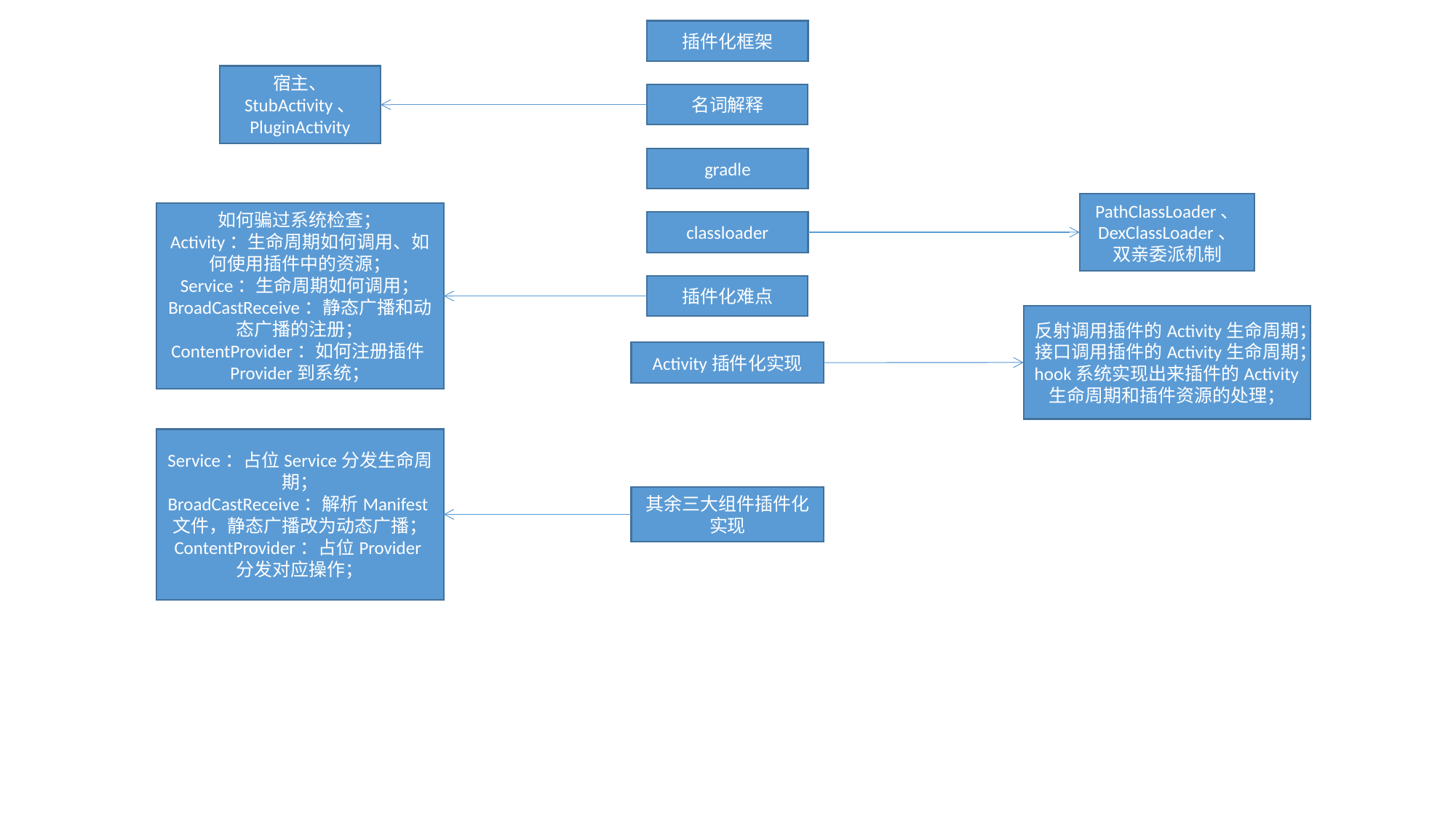

插件化框架
宿主、
StubActivity、
PluginActivity
名词解释
gradle
PathClassLoader、
DexClassLoader、
双亲委派机制
如何骗过系统检查；
Activity：生命周期如何调用、如何使用插件中的资源；
Service：生命周期如何调用；
BroadCastReceive：静态广播和动态广播的注册；
ContentProvider：如何注册插件Provider到系统；
classloader
插件化难点
反射调用插件的Activity生命周期；
接口调用插件的Activity生命周期；
hook系统实现出来插件的Activity生命周期和插件资源的处理；
Activity插件化实现
Service：占位Service分发生命周期；
BroadCastReceive：解析Manifest文件，静态广播改为动态广播；
ContentProvider：占位Provider分发对应操作；
其余三大组件插件化实现